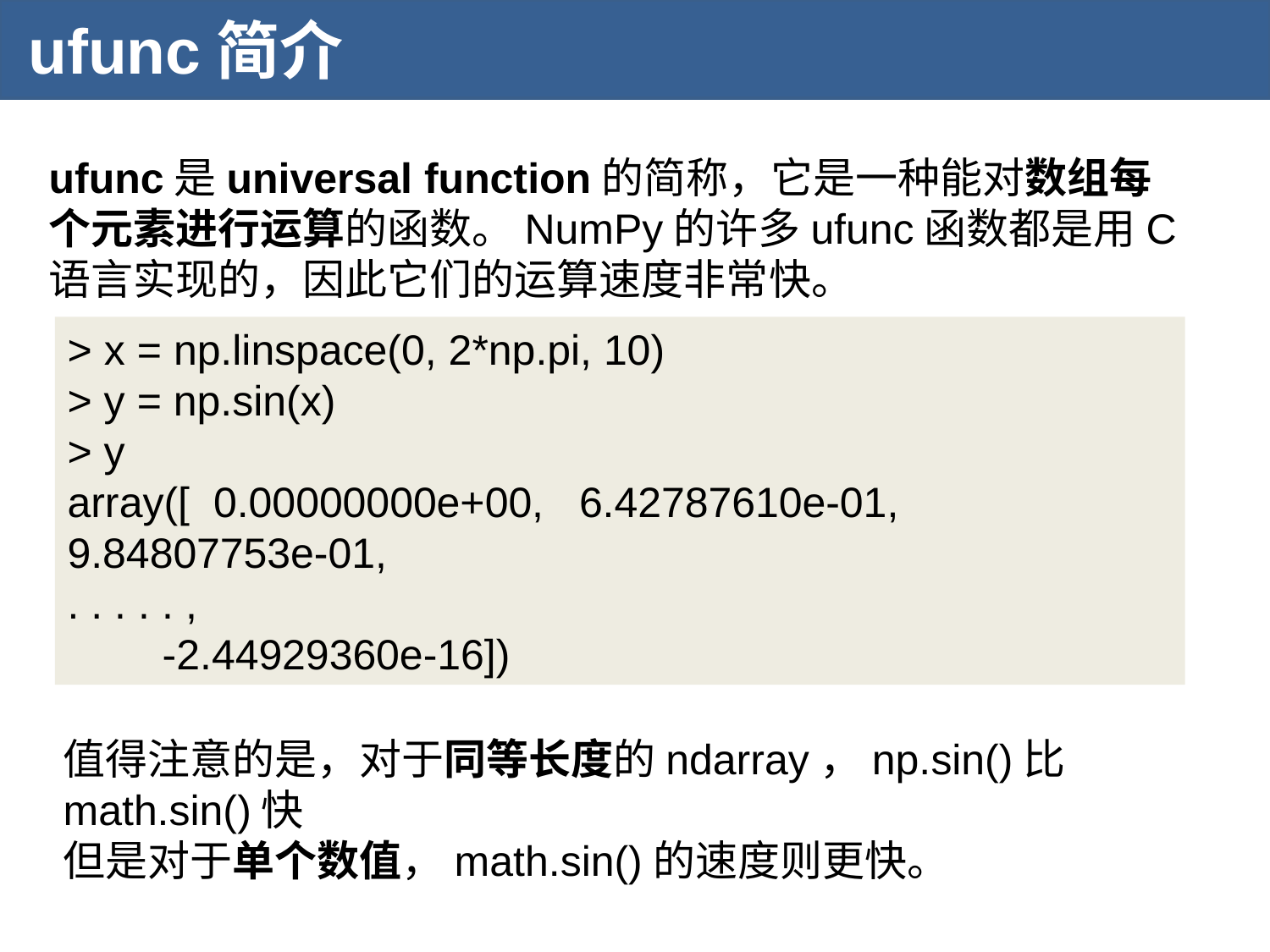

ufunc简介
ufunc是universal function的简称，它是一种能对数组每个元素进行运算的函数。NumPy的许多ufunc函数都是用C语言实现的，因此它们的运算速度非常快。
> x = np.linspace(0, 2*np.pi, 10)
> y = np.sin(x)
> y
array([  0.00000000e+00,   6.42787610e-01,   9.84807753e-01,
. . . . . ,
        -2.44929360e-16])
值得注意的是，对于同等长度的ndarray，np.sin()比math.sin()快
但是对于单个数值，math.sin()的速度则更快。